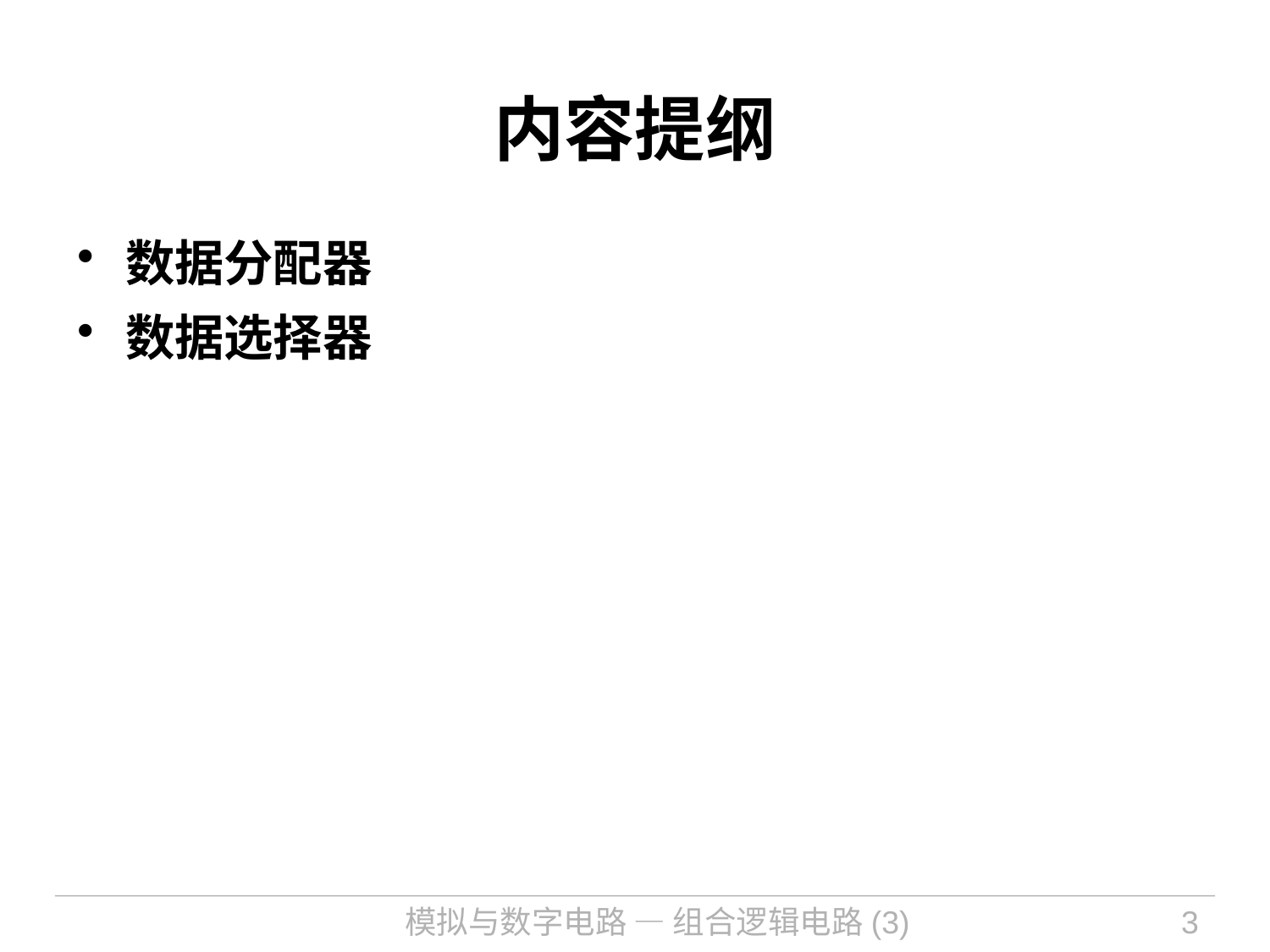

内容提纲
数据分配器
数据选择器

模拟与数字电路 — 组合逻辑电路(3)
3
3